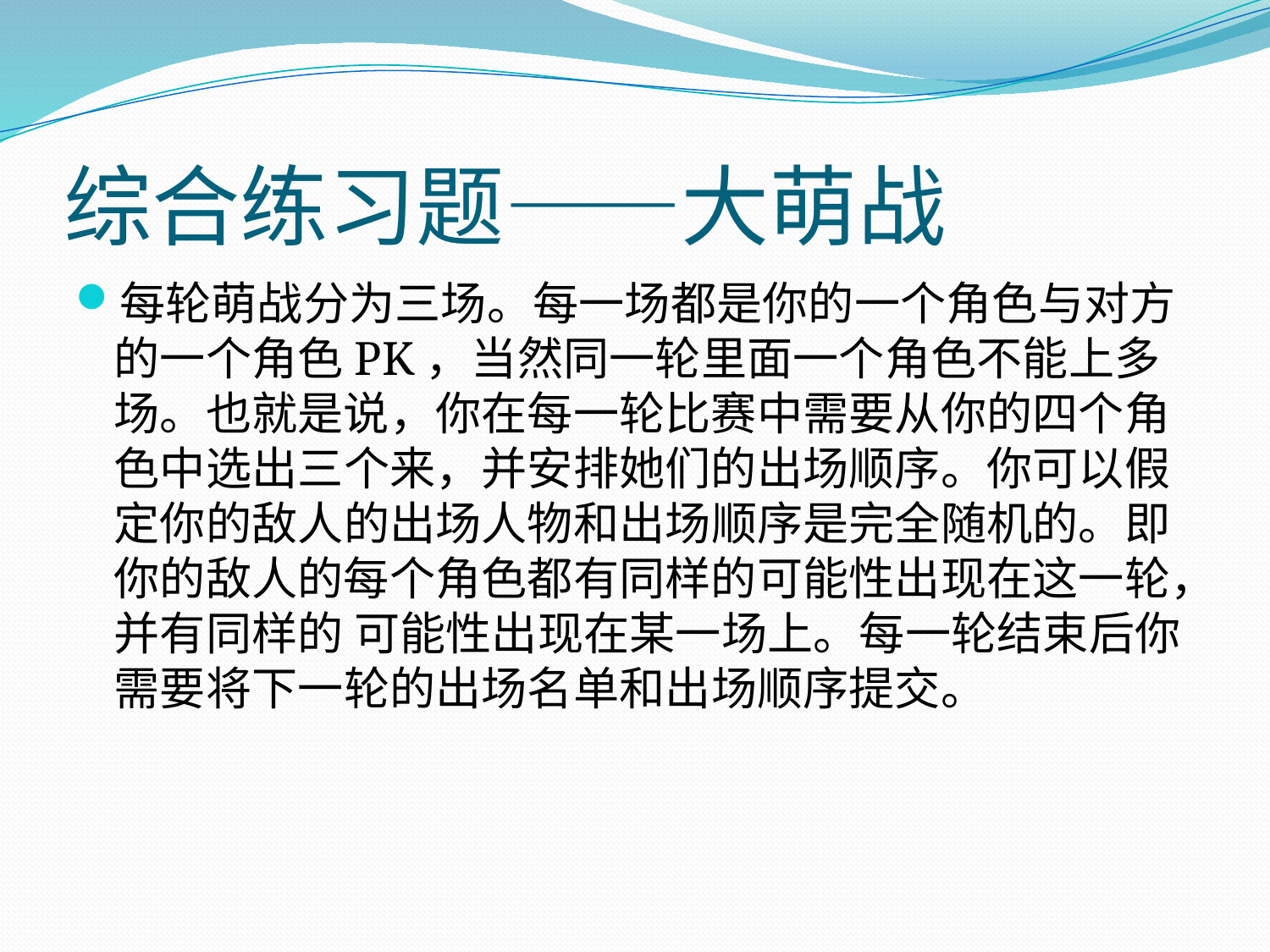

# 综合练习题——大萌战
每轮萌战分为三场。每一场都是你的一个角色与对方的一个角色PK，当然同一轮里面一个角色不能上多场。也就是说，你在每一轮比赛中需要从你的四个角色中选出三个来，并安排她们的出场顺序。你可以假定你的敌人的出场人物和出场顺序是完全随机的。即你的敌人的每个角色都有同样的可能性出现在这一轮，并有同样的 可能性出现在某一场上。每一轮结束后你需要将下一轮的出场名单和出场顺序提交。